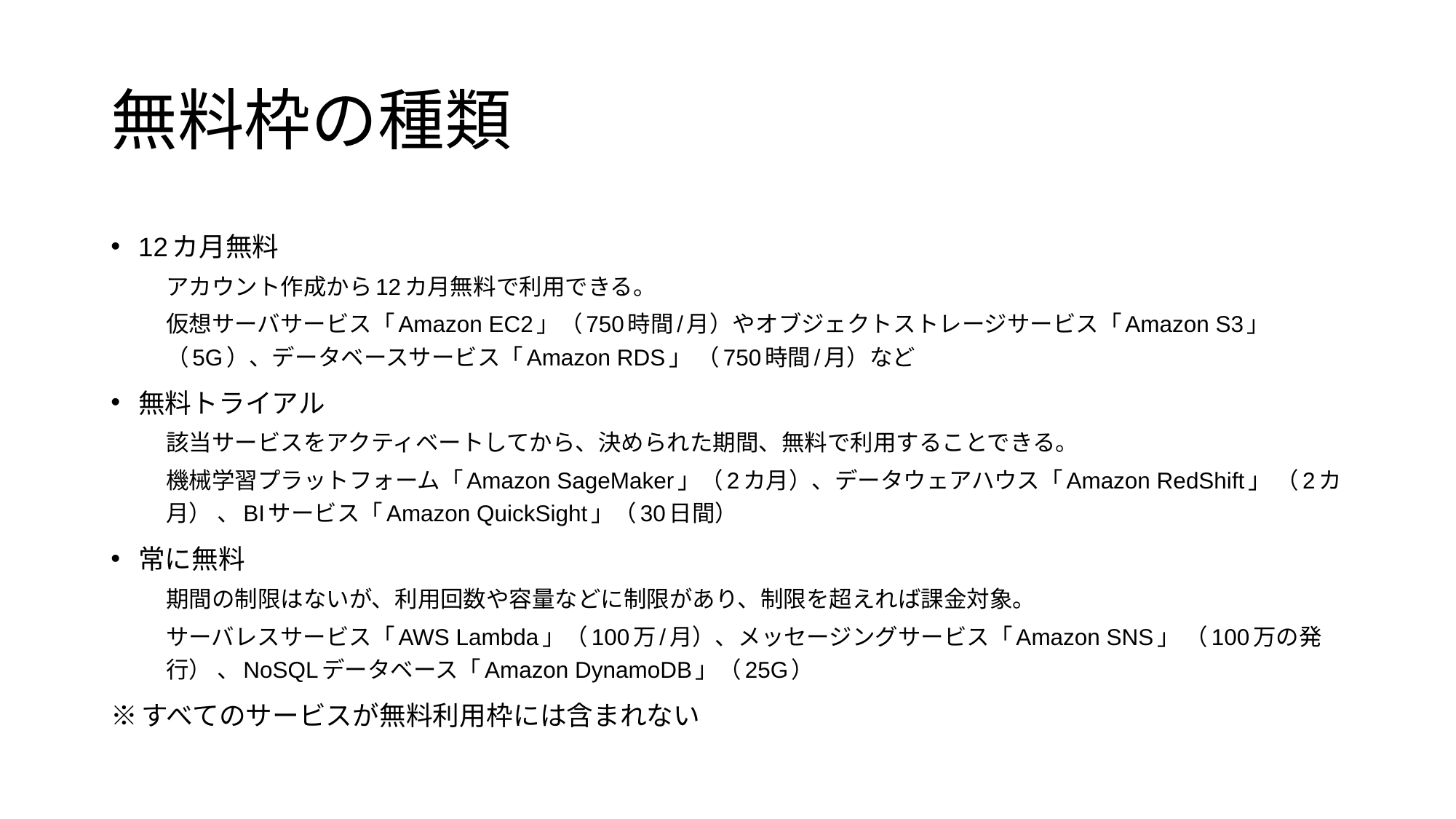

# 無料枠の種類
12カ月無料
アカウント作成から12カ月無料で利用できる。
仮想サーバサービス「Amazon EC2」（750時間/月）やオブジェクトストレージサービス「Amazon S3」（5G）、データベースサービス「Amazon RDS」 （750時間/月）など
無料トライアル
該当サービスをアクティベートしてから、決められた期間、無料で利用することできる。
機械学習プラットフォーム「Amazon SageMaker」（2カ月）、データウェアハウス「Amazon RedShift」 （2カ月） 、BIサービス「Amazon QuickSight」（30日間）
常に無料
期間の制限はないが、利用回数や容量などに制限があり、制限を超えれば課金対象。
サーバレスサービス「AWS Lambda」（100万/月）、メッセージングサービス「Amazon SNS」 （100万の発行） 、NoSQLデータベース「Amazon DynamoDB」（25G）
※すべてのサービスが無料利用枠には含まれない